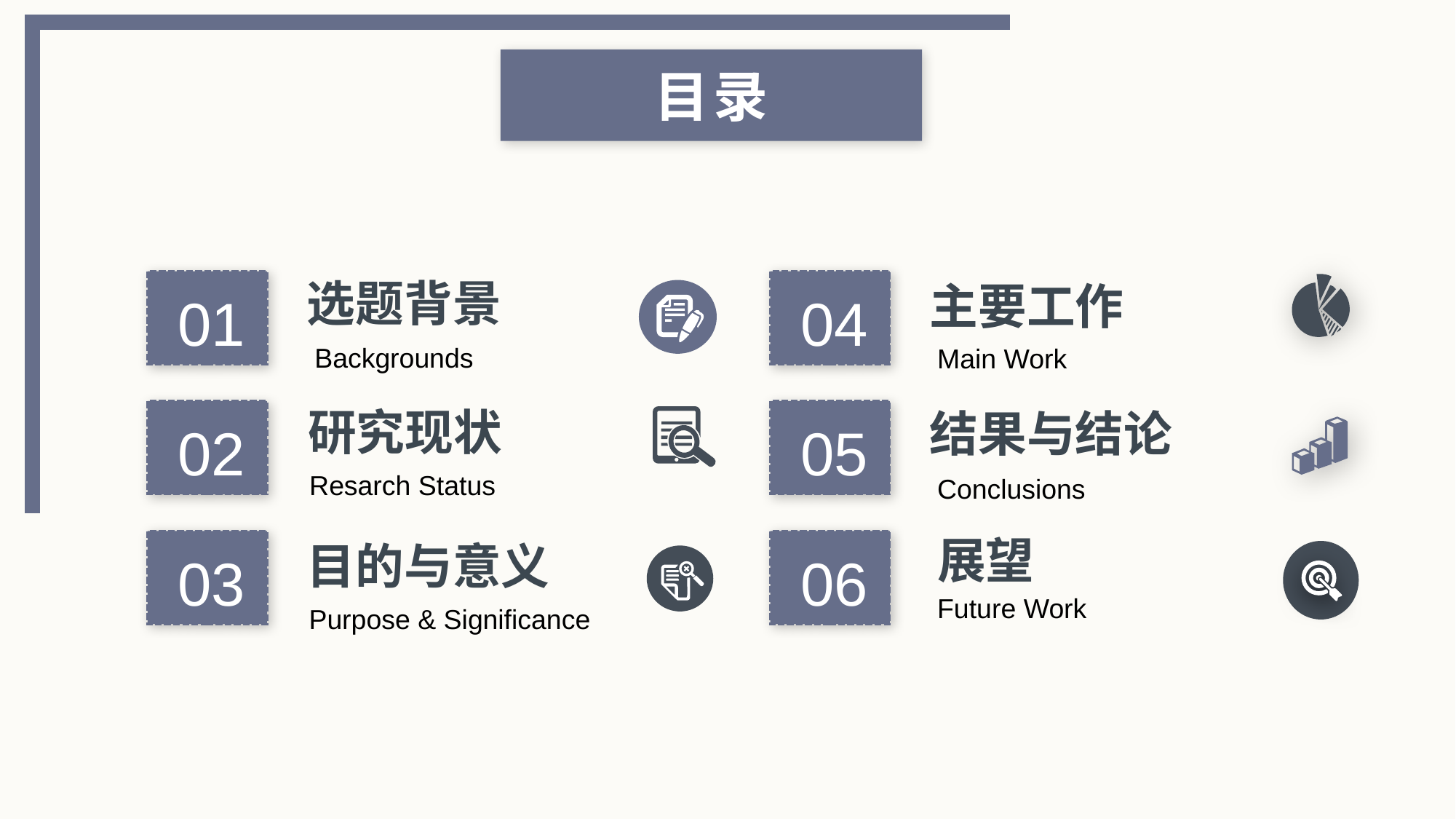

目录
选题背景
主要工作

01
04
Backgrounds
Main Work
研究现状
结果与结论

02
05

Resarch Status
Conclusions
展望
目的与意义

03
06

Future Work
Purpose & Significance